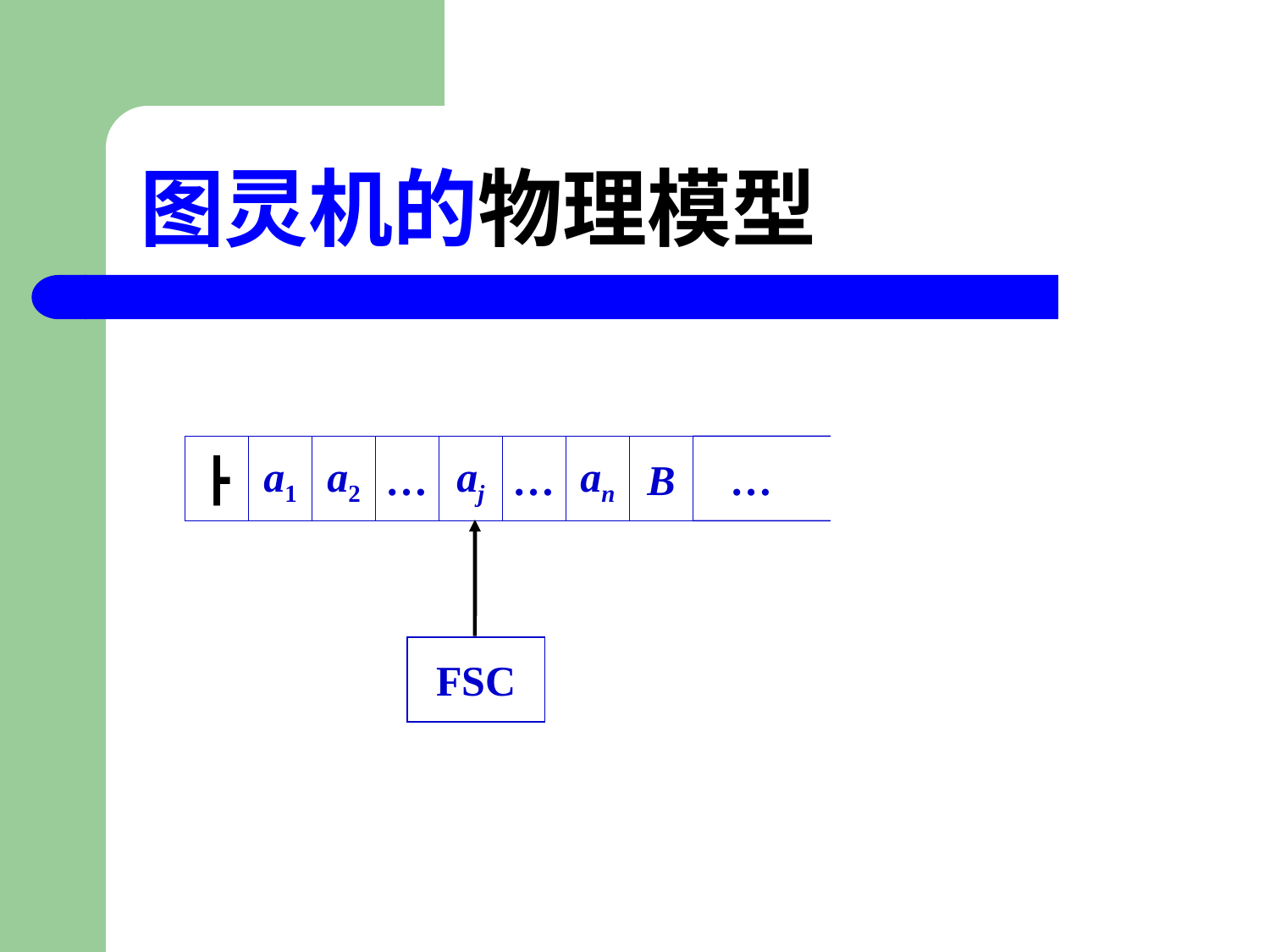

# 图灵机的物理模型

┣
a1
a2
…
aj
…
an
B

…

FSC